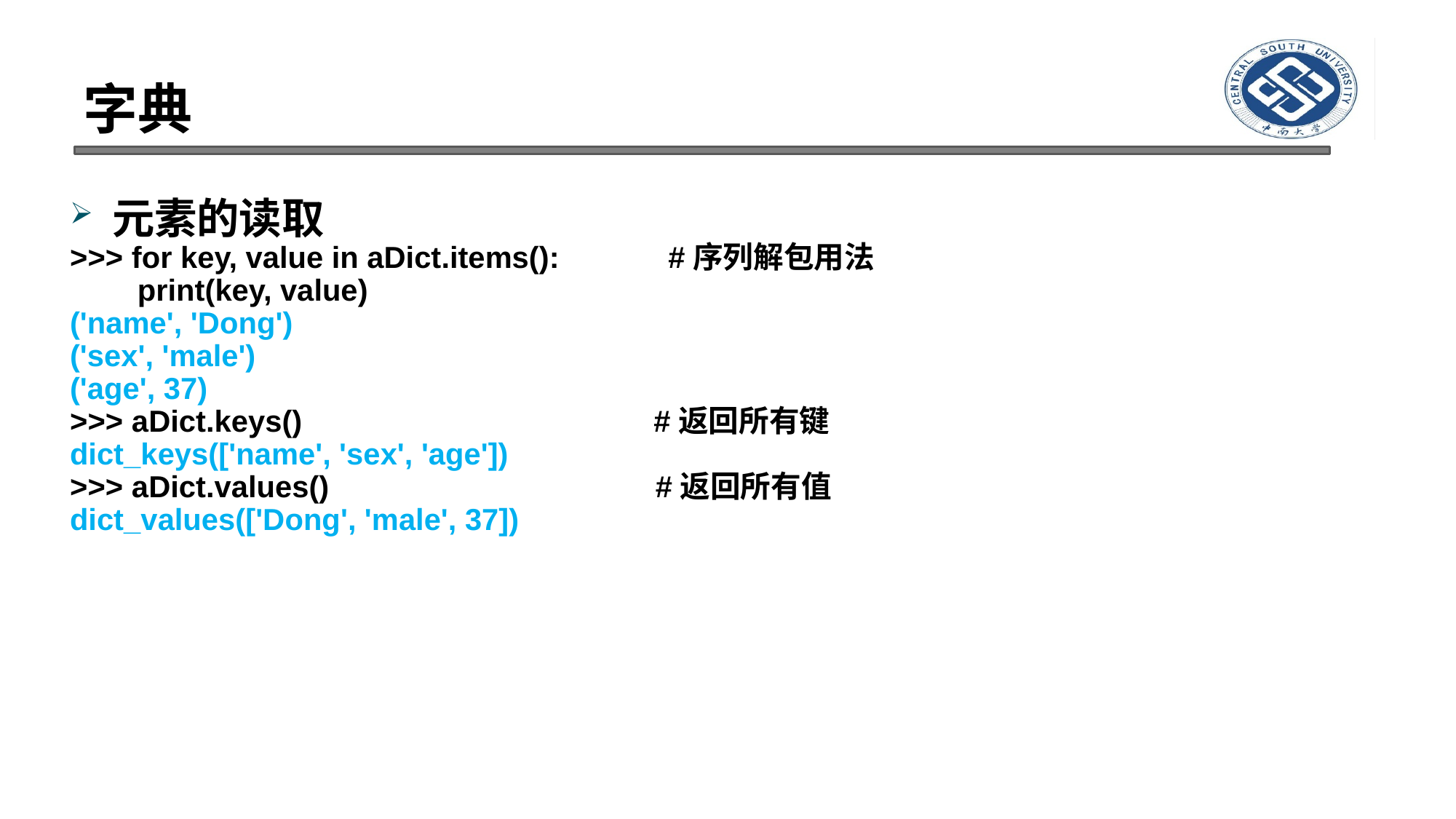

# 字典
元素的读取
>>> for key, value in aDict.items():             #序列解包用法
	   print(key, value)
('name', 'Dong')
('sex', 'male')
('age', 37)
>>> aDict.keys()                                          #返回所有键
dict_keys(['name', 'sex', 'age'])
>>> aDict.values()                                       #返回所有值
dict_values(['Dong', 'male', 37])